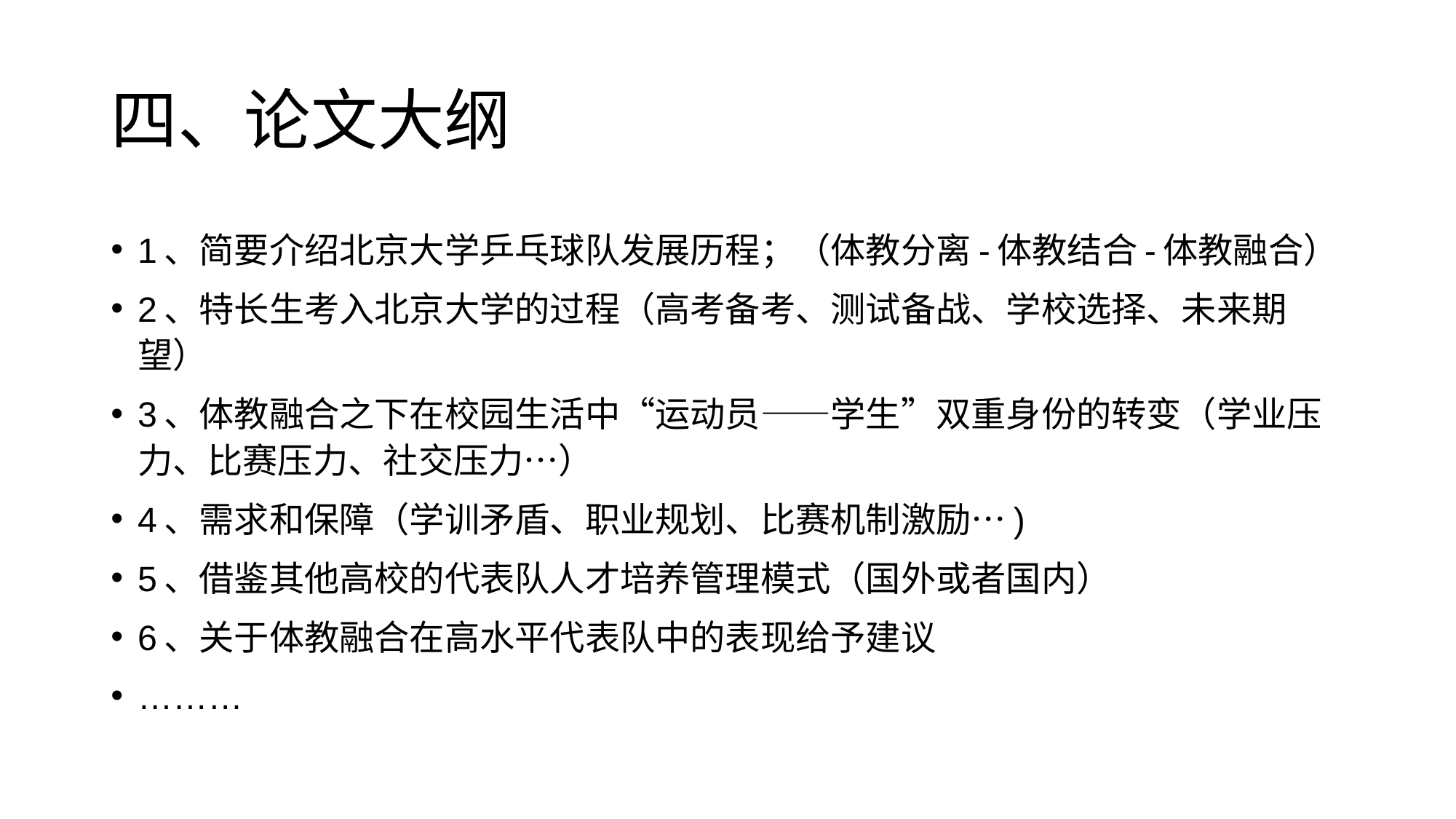

# 四、论文大纲
1、简要介绍北京大学乒乓球队发展历程；（体教分离-体教结合-体教融合）
2、特长生考入北京大学的过程（高考备考、测试备战、学校选择、未来期望）
3、体教融合之下在校园生活中“运动员——学生”双重身份的转变（学业压力、比赛压力、社交压力…）
4、需求和保障（学训矛盾、职业规划、比赛机制激励…)
5、借鉴其他高校的代表队人才培养管理模式（国外或者国内）
6、关于体教融合在高水平代表队中的表现给予建议
………